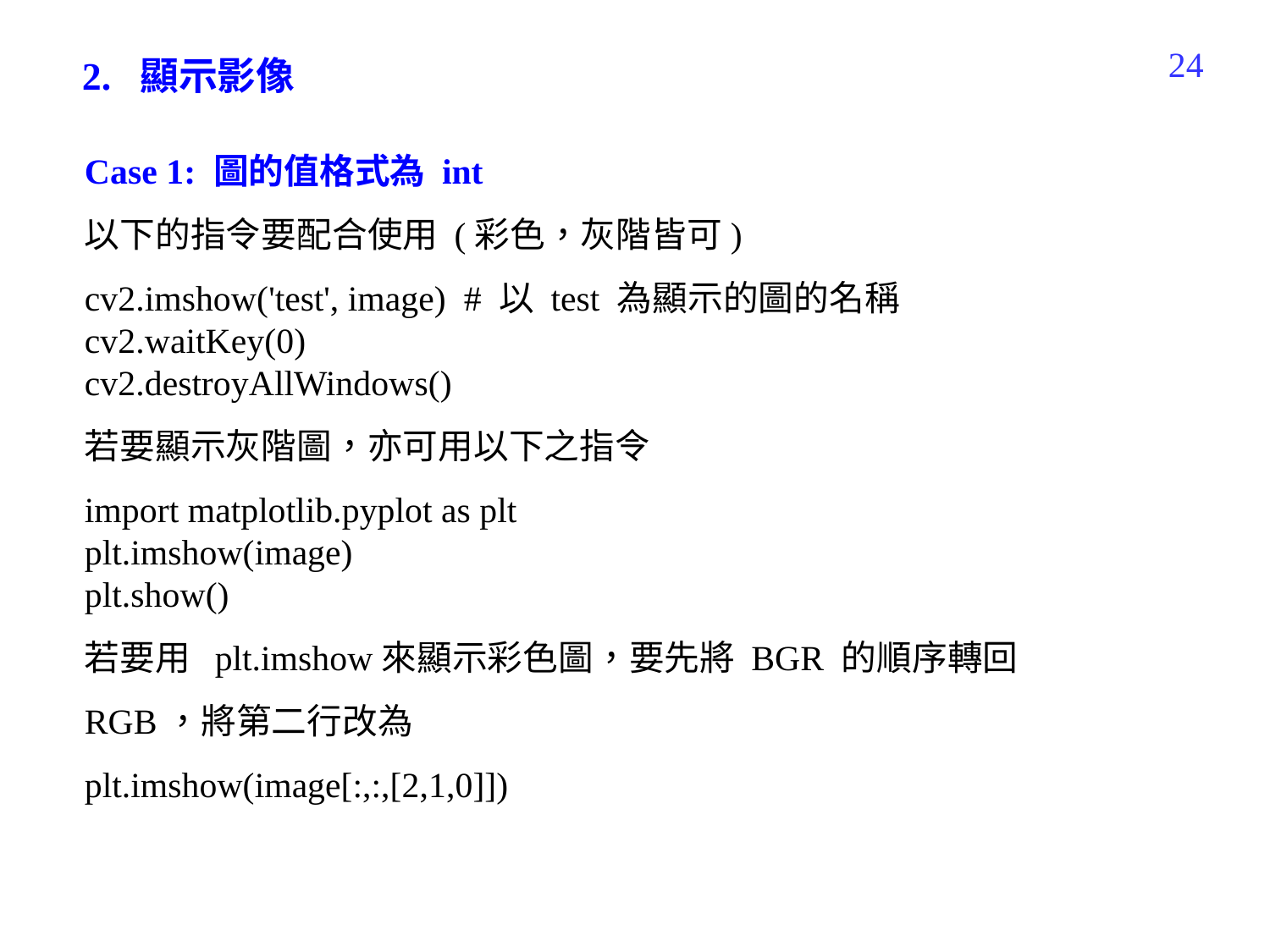

24
# 2.  顯示影像
Case 1: 圖的值格式為 int
以下的指令要配合使用 (彩色，灰階皆可)
cv2.imshow('test', image)  # 以 test 為顯示的圖的名稱
cv2.waitKey(0)
cv2.destroyAllWindows()
若要顯示灰階圖，亦可用以下之指令
import matplotlib.pyplot as plt
plt.imshow(image)
plt.show()
若要用  plt.imshow來顯示彩色圖，要先將 BGR 的順序轉回 RGB，將第二行改為
plt.imshow(image[:,:,[2,1,0]])